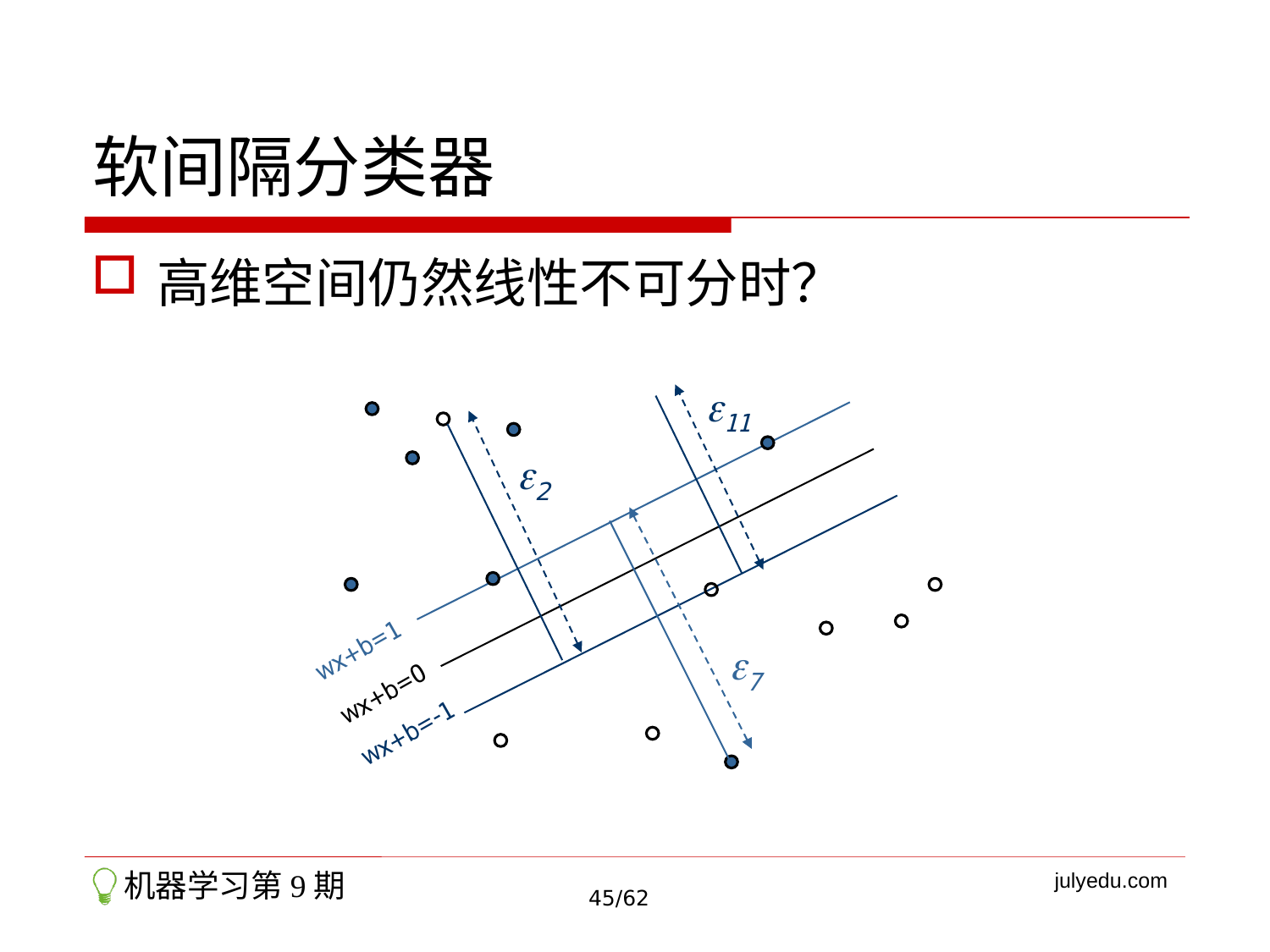

# 软间隔分类器
高维空间仍然线性不可分时？

ε11

ε2

wx+b=1
ε7
wx+b=0
wx+b=-1